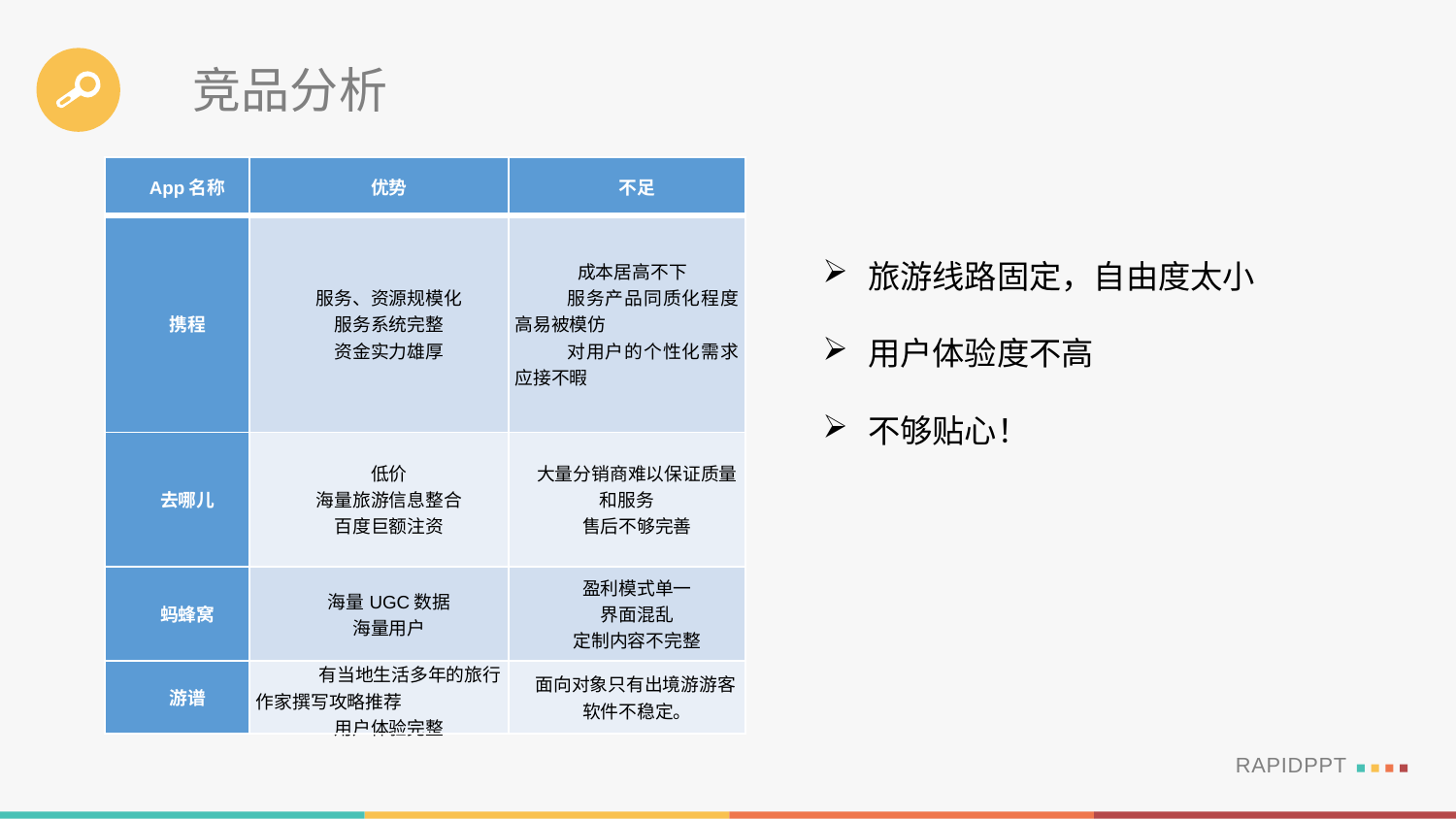

竞品分析

| App名称 | 优势 | 不足 |
| --- | --- | --- |
| 携程 | 服务、资源规模化 服务系统完整 资金实力雄厚 | 成本居高不下 服务产品同质化程度高易被模仿 对用户的个性化需求应接不暇 |
| 去哪儿 | 低价 海量旅游信息整合 百度巨额注资 | 大量分销商难以保证质量和服务 售后不够完善 |
| 蚂蜂窝 | 海量UGC数据 海量用户 | 盈利模式单一 界面混乱 定制内容不完整 |
| 游谱 | 有当地生活多年的旅行作家撰写攻略推荐 用户体验完整 | 面向对象只有出境游游客 软件不稳定。 |
旅游线路固定，自由度太小

用户体验度不高

不够贴心！